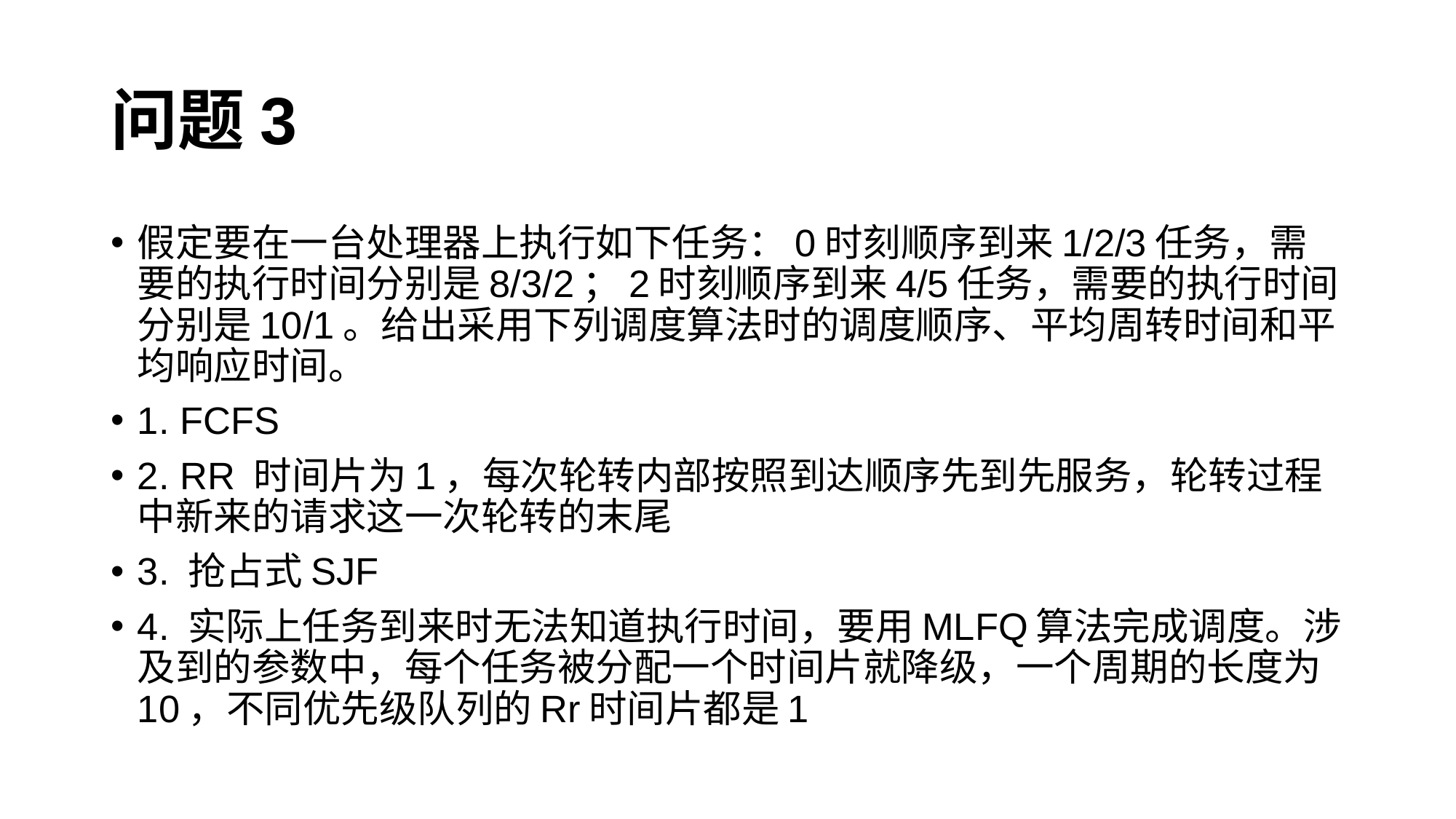

# 问题3
假定要在一台处理器上执行如下任务：0时刻顺序到来1/2/3任务，需要的执行时间分别是8/3/2；2时刻顺序到来4/5任务，需要的执行时间分别是10/1。给出采用下列调度算法时的调度顺序、平均周转时间和平均响应时间。
1. FCFS
2. RR 时间片为1，每次轮转内部按照到达顺序先到先服务，轮转过程中新来的请求这一次轮转的末尾
3. 抢占式SJF
4. 实际上任务到来时无法知道执行时间，要用MLFQ算法完成调度。涉及到的参数中，每个任务被分配一个时间片就降级，一个周期的长度为10，不同优先级队列的Rr时间片都是1